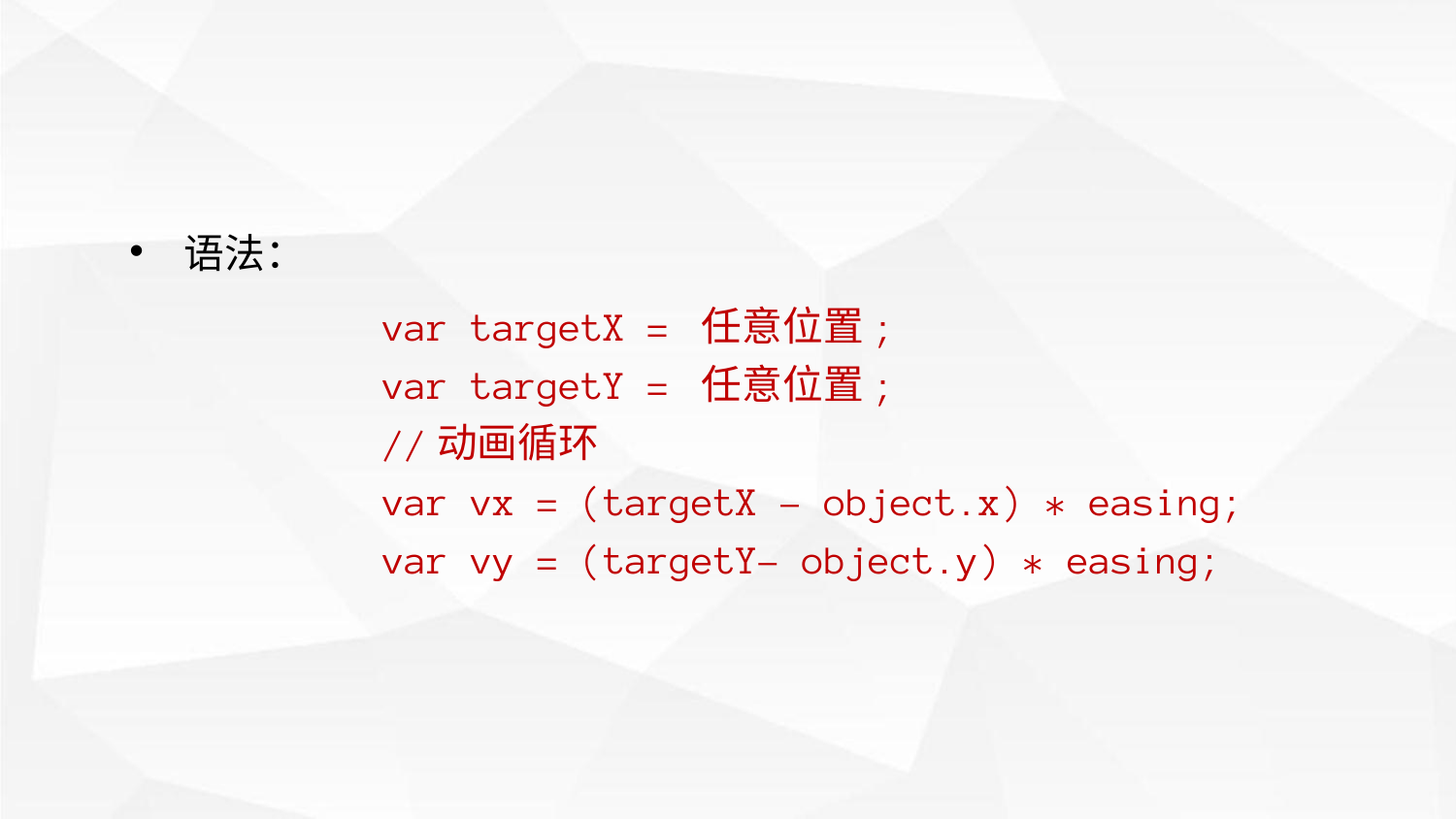

语法：
var targetX = 任意位置;
var targetY = 任意位置;
//动画循环
var vx = (targetX – object.x) * easing;
var vy = (targetY– object.y) * easing;